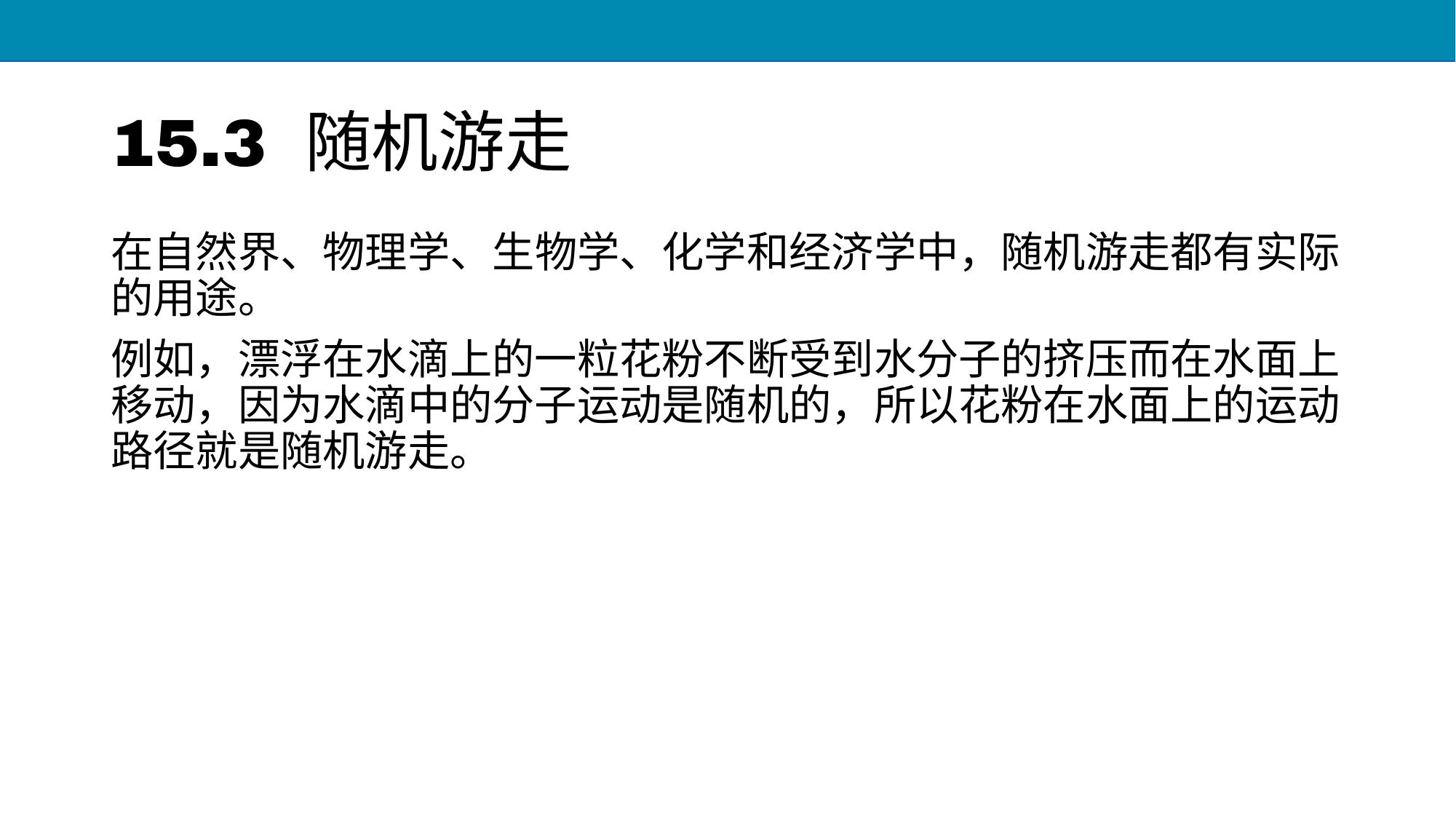

# 15.3 随机游走
在自然界、物理学、生物学、化学和经济学中，随机游走都有实际的用途。
例如，漂浮在水滴上的一粒花粉不断受到水分子的挤压而在水面上移动，因为水滴中的分子运动是随机的，所以花粉在水面上的运动路径就是随机游走。